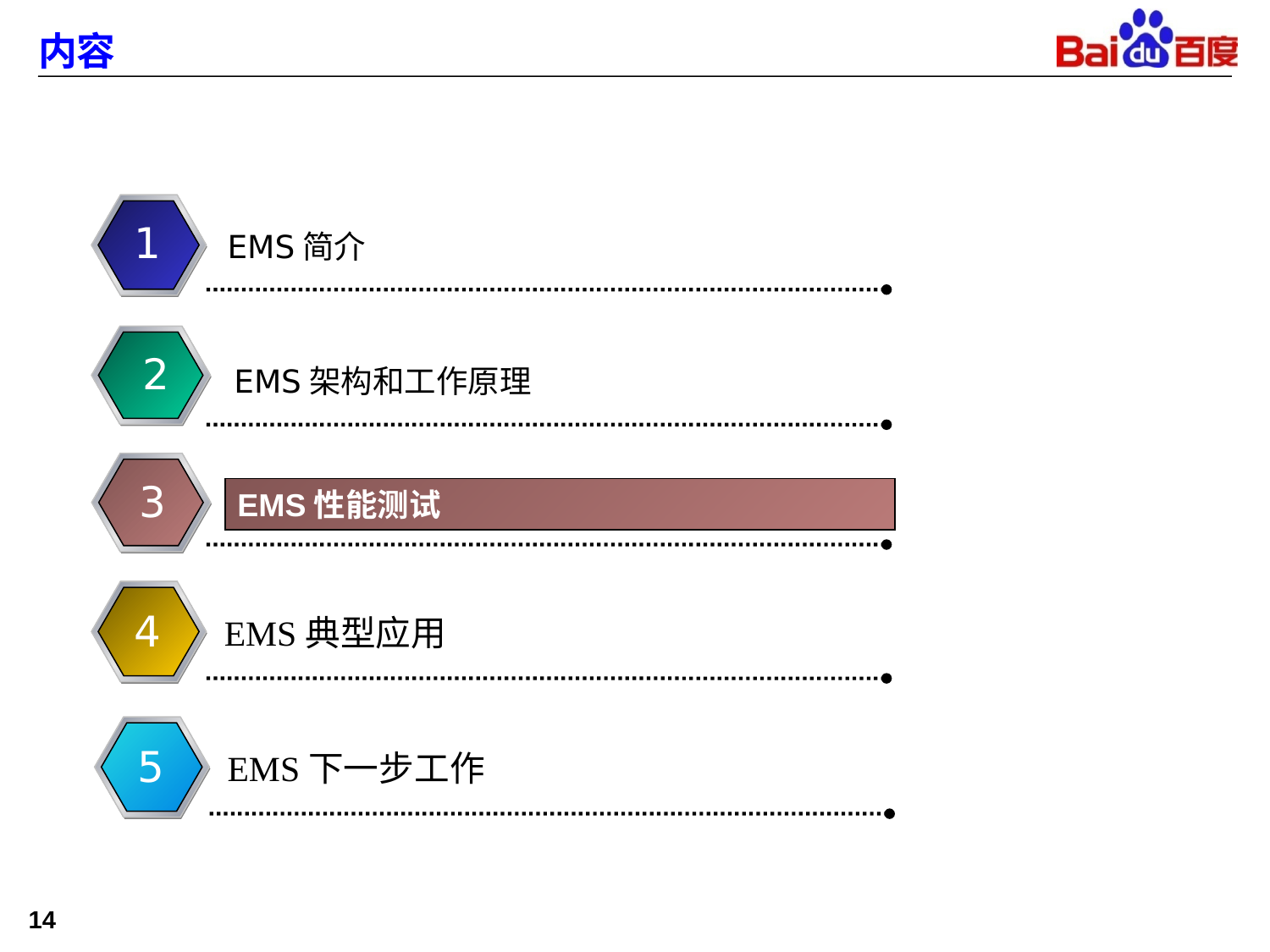

# 内容

1
EMS简介

2
2
EMS架构和工作原理

3
EMS性能测试

4
EMS典型应用

5

5
EMS下一步工作

5